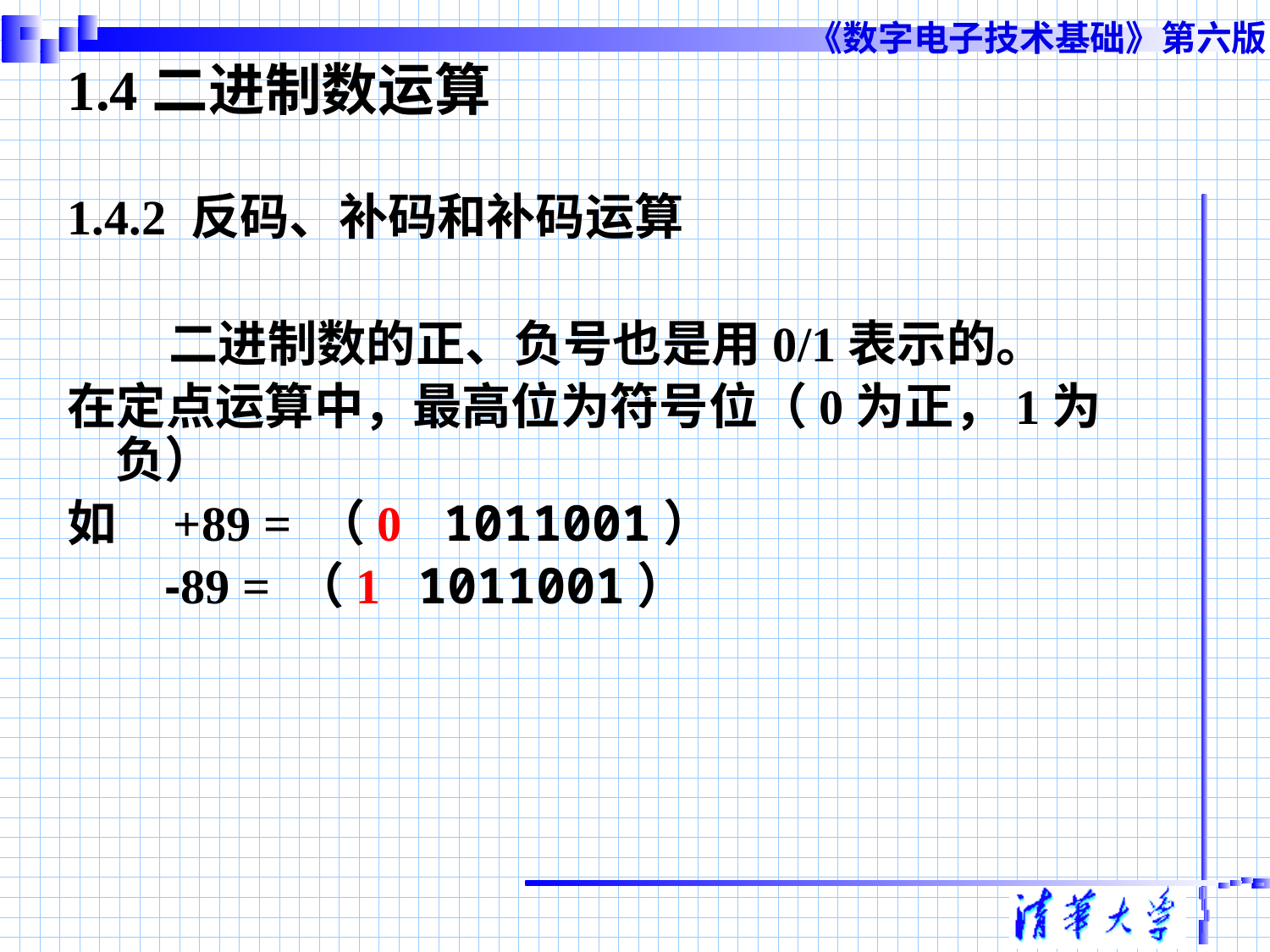

# 1.4二进制数运算
1.4.2 反码、补码和补码运算

        二进制数的正、负号也是用0/1表示的。
在定点运算中，最高位为符号位（0为正，1为负）
如    +89 = （0  1011001）
	    -89 = （1   1011001）